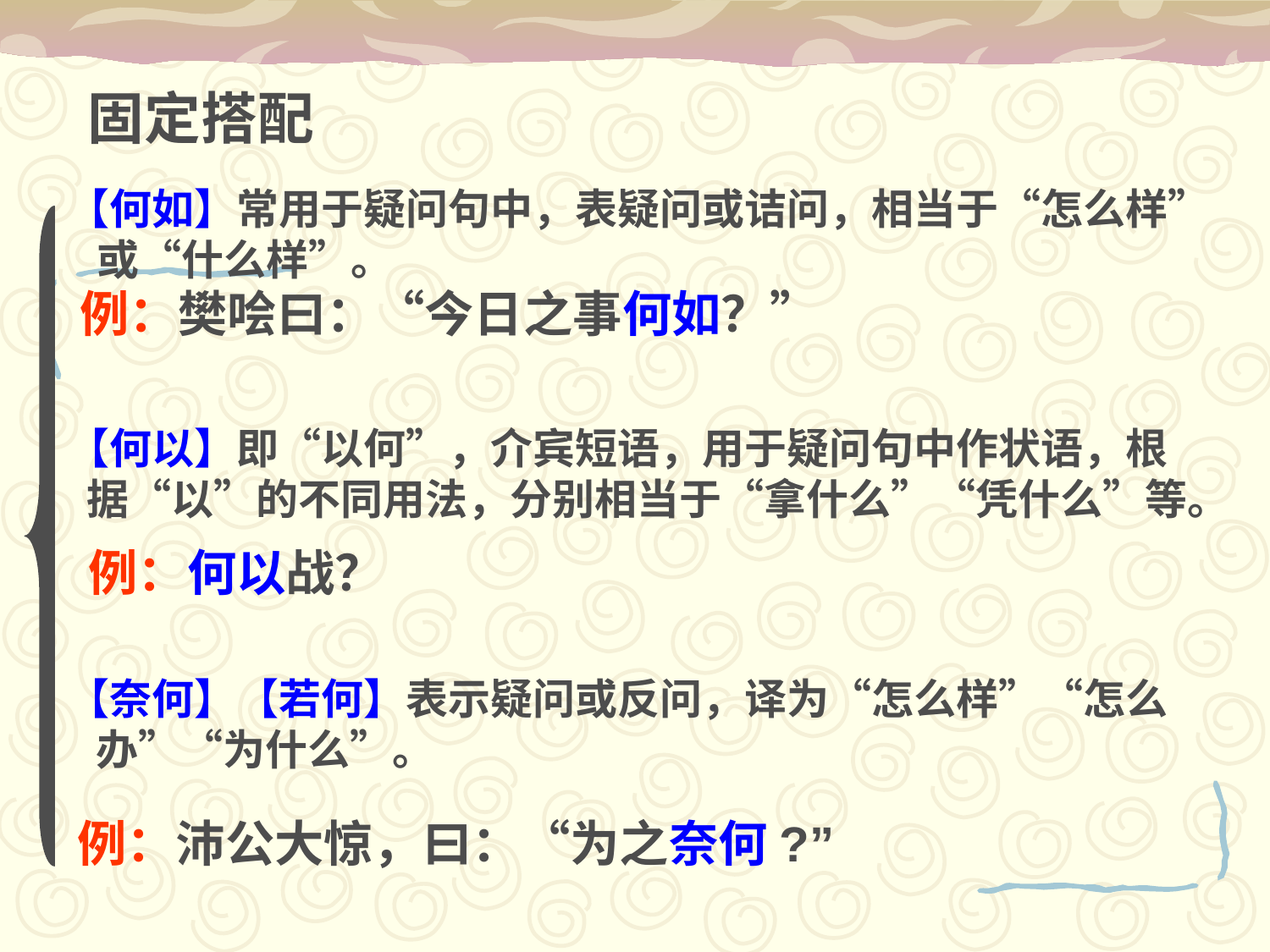

固定搭配
【何如】常用于疑问句中，表疑问或诘问，相当于“怎么样”
  或“什么样”。

例：樊哙曰：“今日之事何如？”
【何以】即“以何”，介宾短语，用于疑问句中作状语，根
 据“以”的不同用法，分别相当于“拿什么”“凭什么”等。
例：何以战？
【奈何】【若何】表示疑问或反问，译为“怎么样”“怎么
  办”“为什么”。
例：沛公大惊，曰：“为之奈何?”